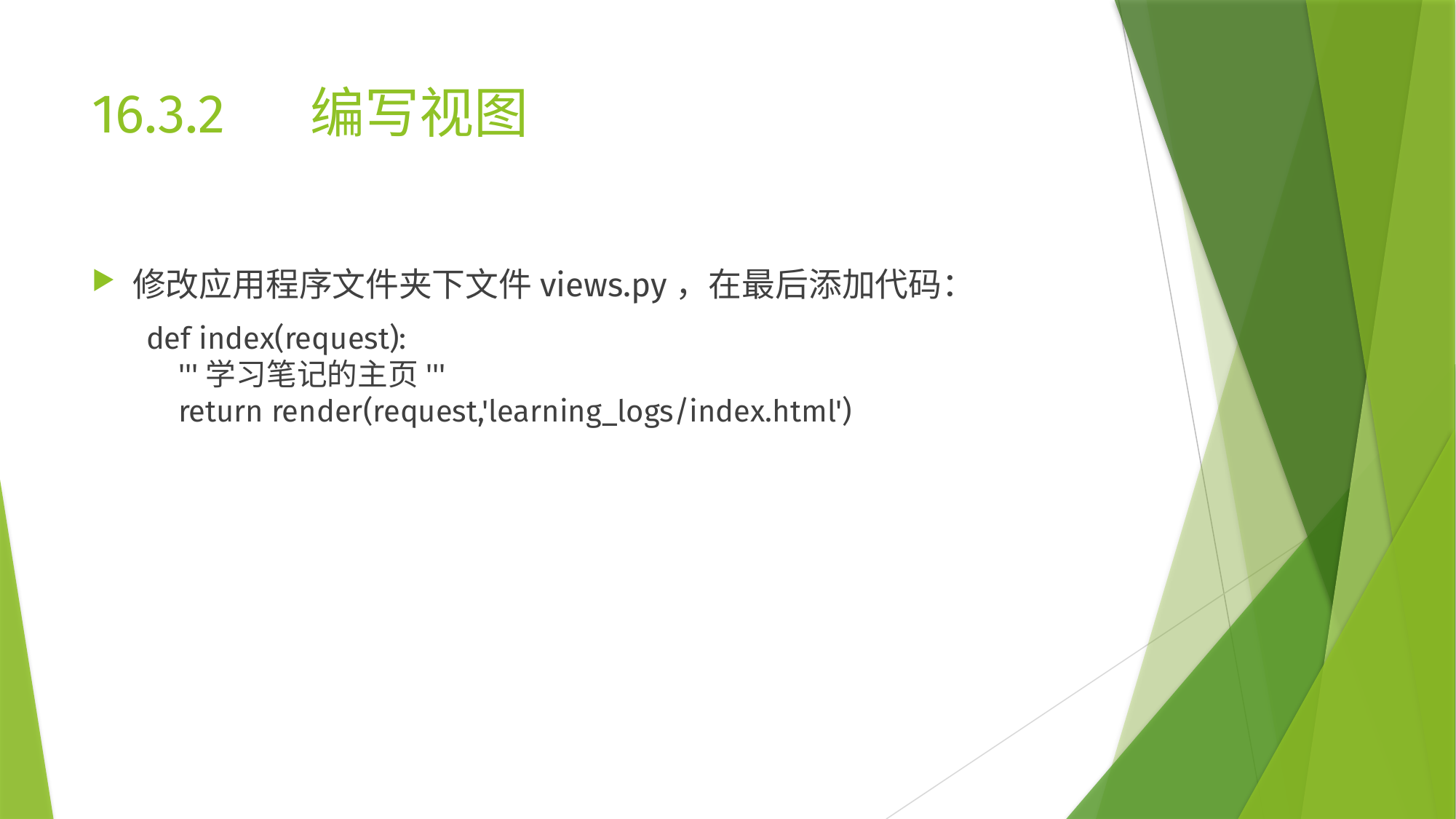

# 16.3.2	编写视图
修改应用程序文件夹下文件views.py，在最后添加代码：
def index(request):
    '''学习笔记的主页'''
    return render(request,'learning_logs/index.html')